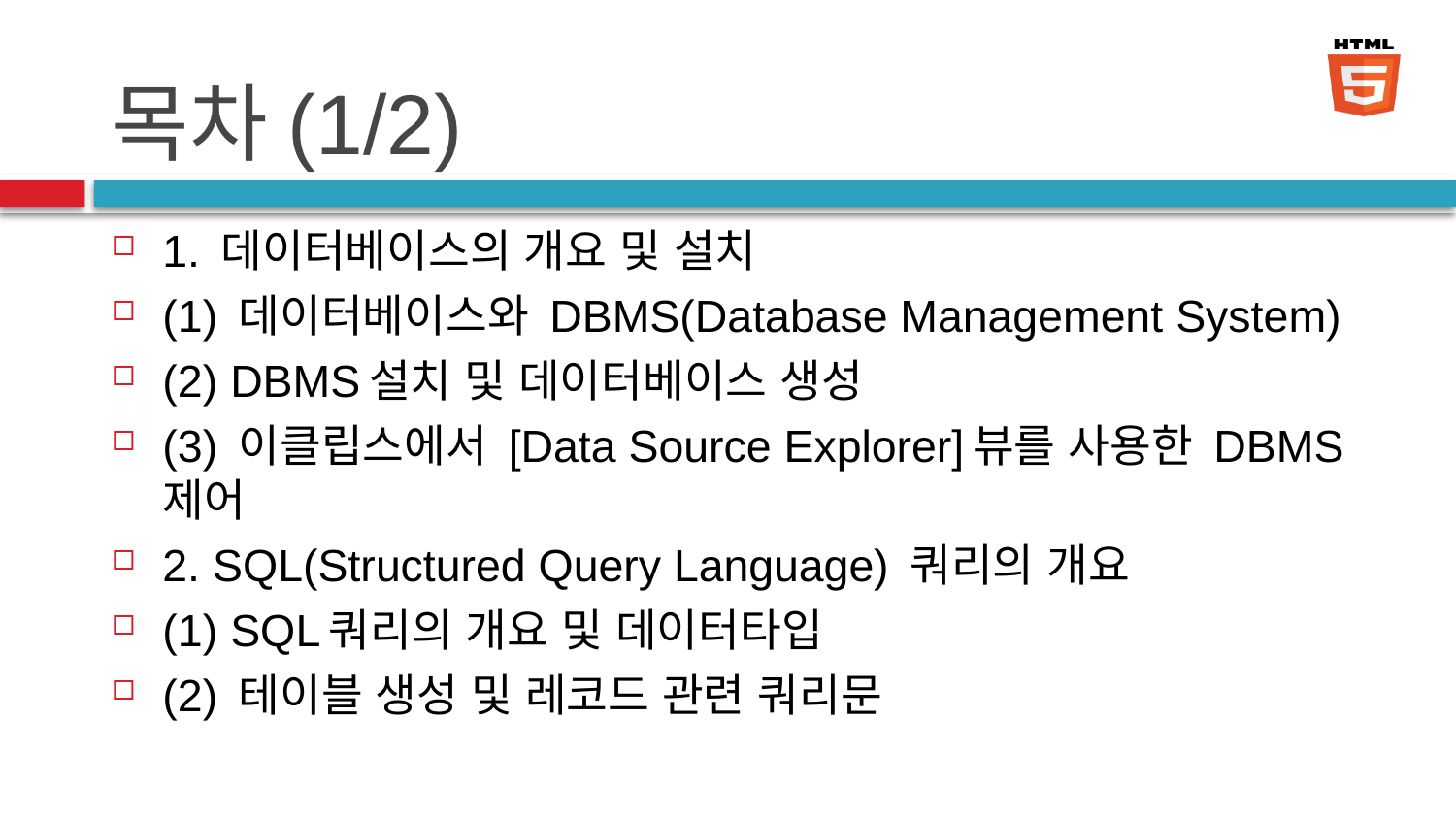

# 목차(1/2)
1. 데이터베이스의 개요 및 설치
(1) 데이터베이스와 DBMS(Database Management System)
(2) DBMS설치 및 데이터베이스 생성
(3) 이클립스에서 [Data Source Explorer]뷰를 사용한 DBMS제어
2. SQL(Structured Query Language) 쿼리의 개요
(1) SQL쿼리의 개요 및 데이터타입
(2) 테이블 생성 및 레코드 관련 쿼리문